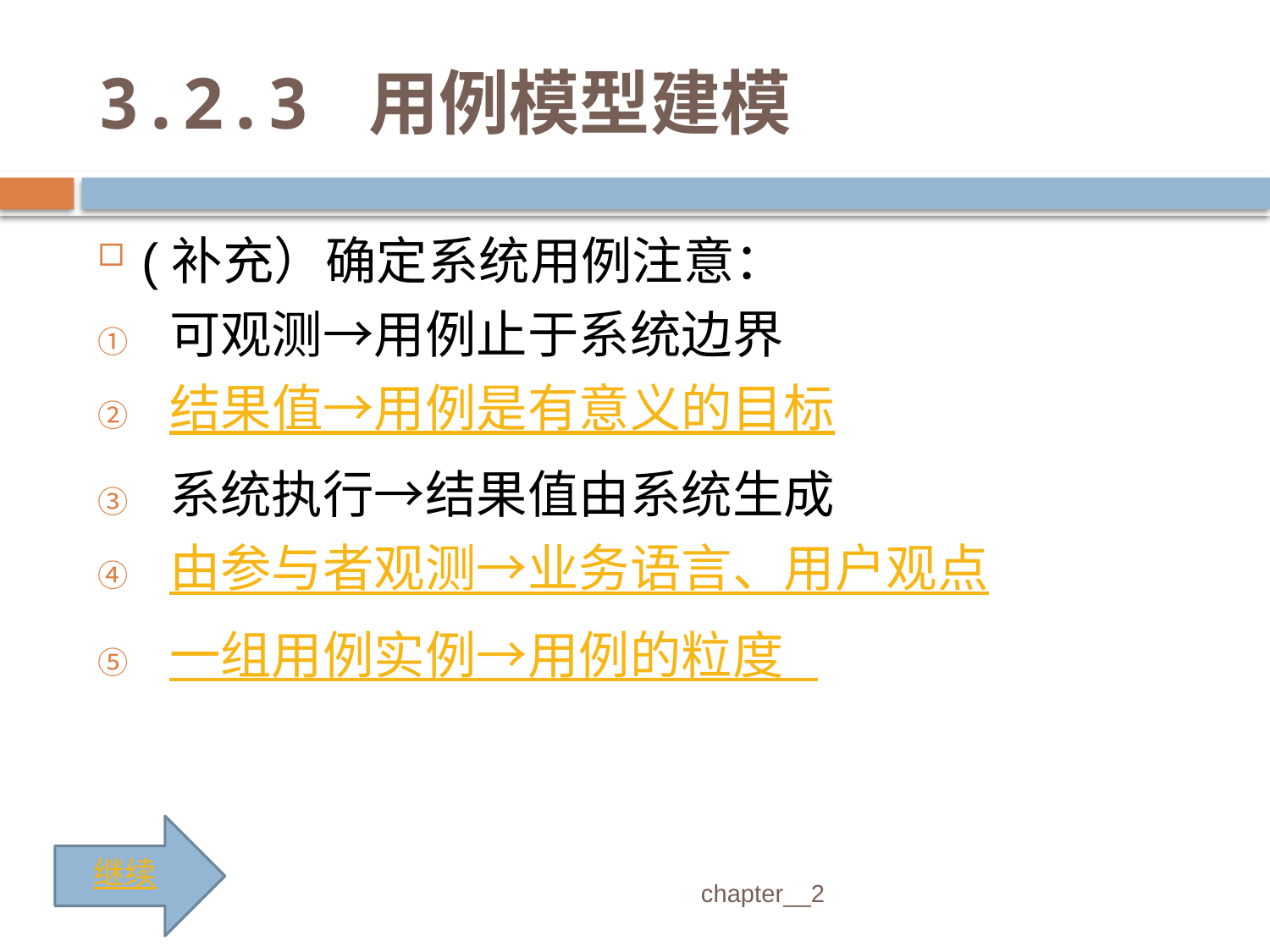

# 3.2.3 用例模型建模
51
(补充）确定系统用例注意：
可观测→用例止于系统边界
结果值→用例是有意义的目标
系统执行→结果值由系统生成
由参与者观测→业务语言、用户观点
一组用例实例→用例的粒度

继续
 chapter__2